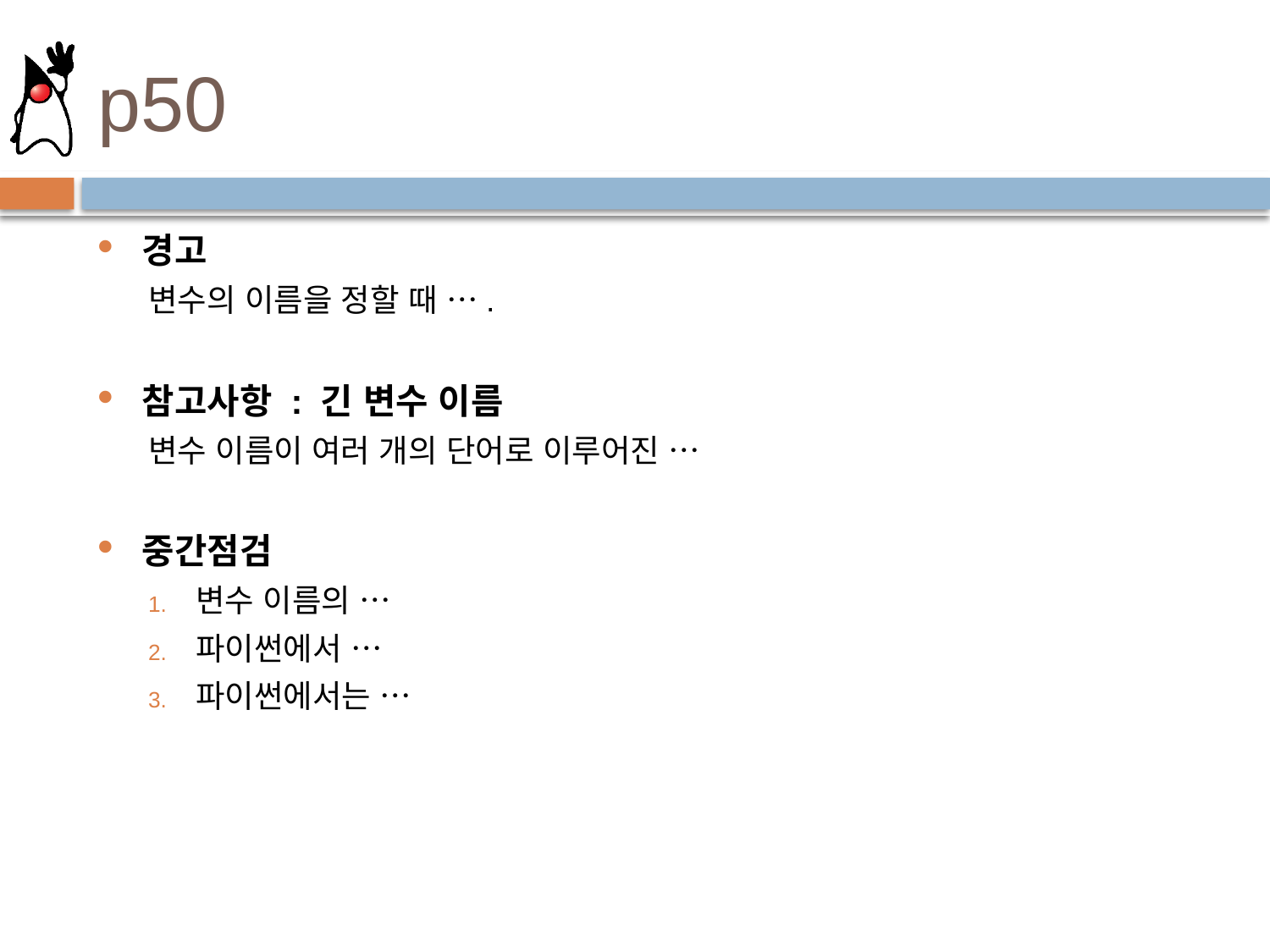

# p50
경고
변수의 이름을 정할 때 ….

참고사항 : 긴 변수 이름
변수 이름이 여러 개의 단어로 이루어진 …

중간점검
변수 이름의 …
파이썬에서 …
파이썬에서는 …